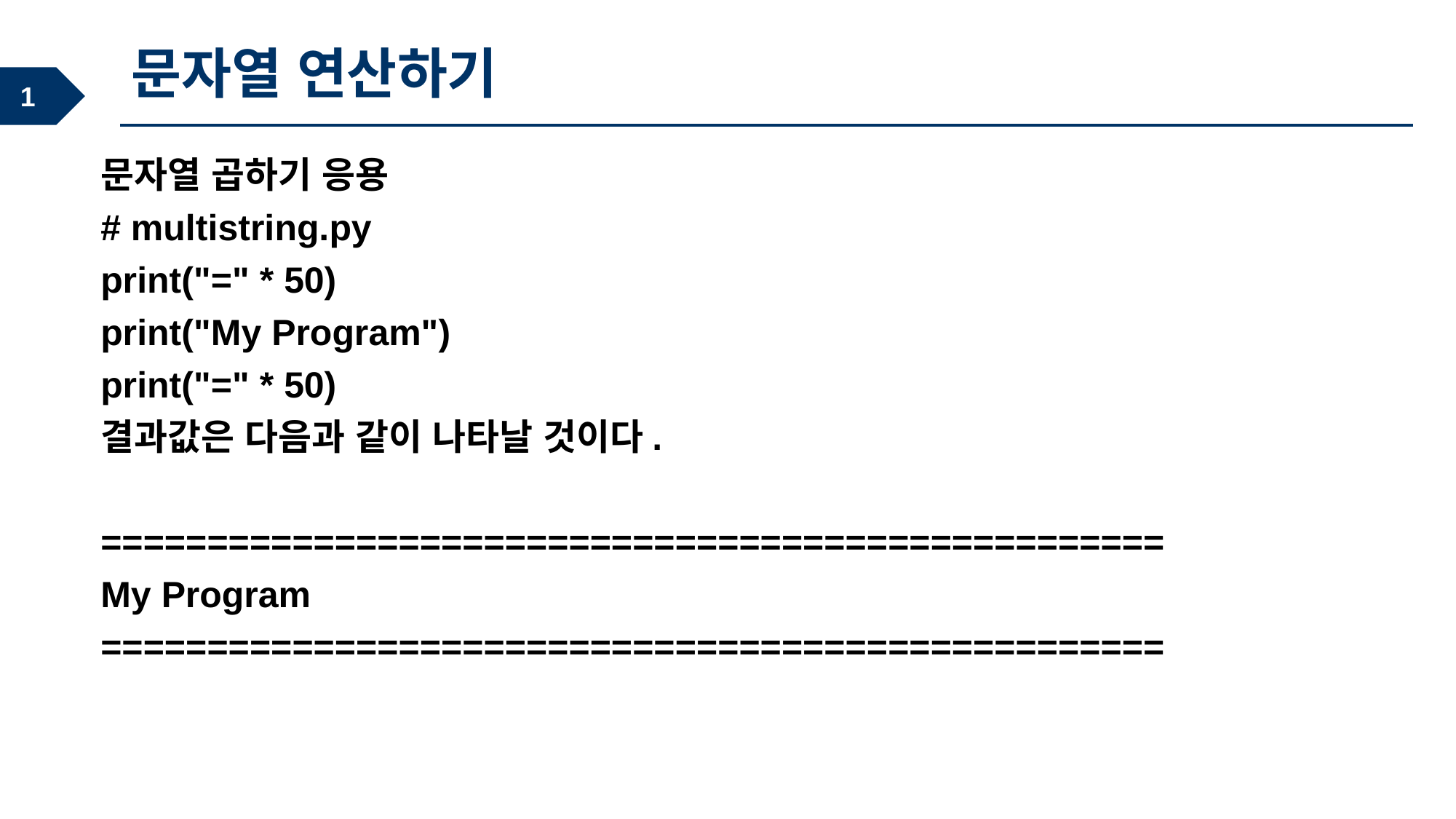

문자열 연산하기
문자열 곱하기 응용
# multistring.py
print("=" * 50)
print("My Program")
print("=" * 50)
결과값은 다음과 같이 나타날 것이다.

==================================================
My Program
==================================================